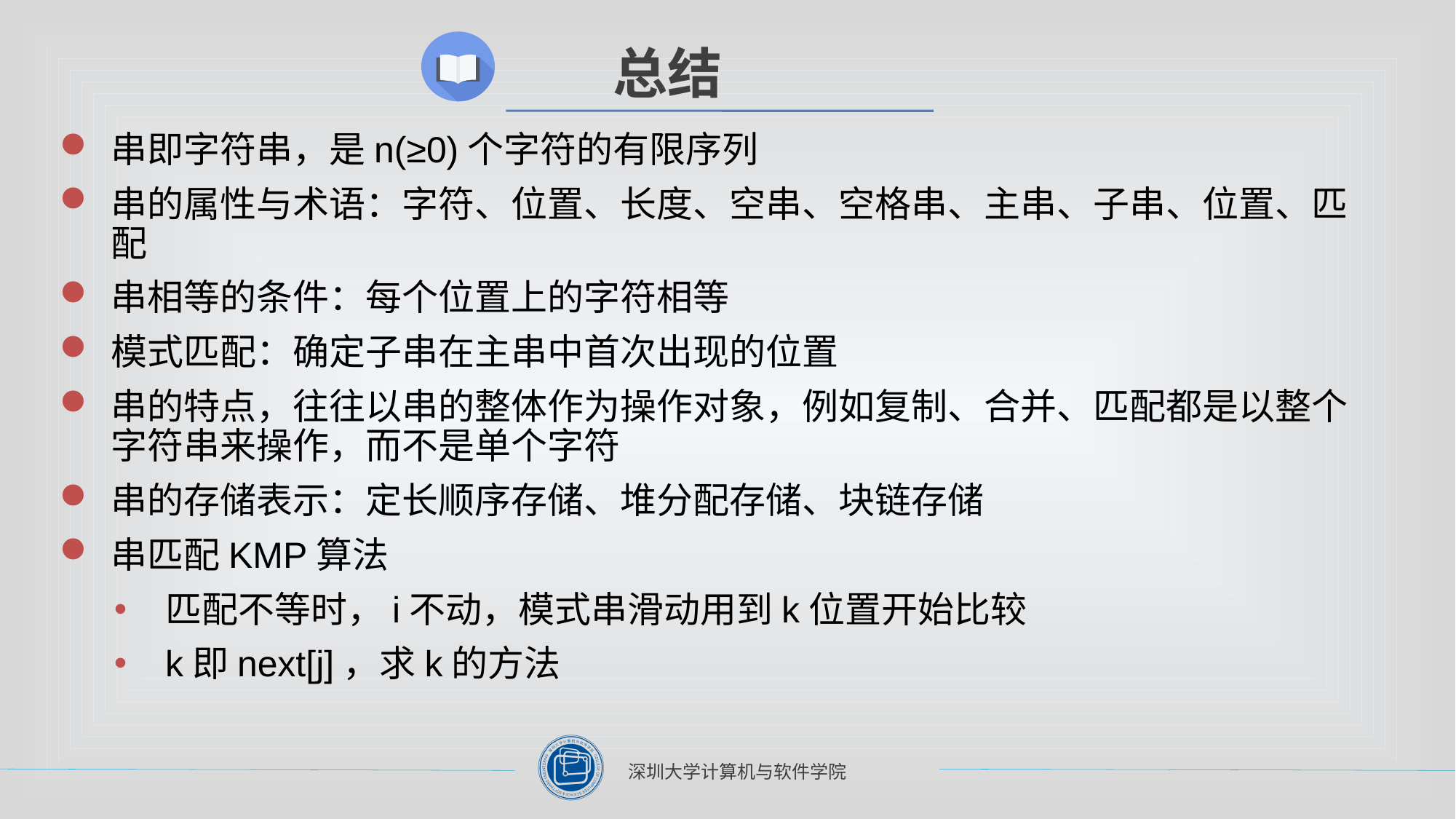

串即字符串，是n(≥0)个字符的有限序列
串的属性与术语：字符、位置、长度、空串、空格串、主串、子串、位置、匹配
串相等的条件：每个位置上的字符相等
模式匹配：确定子串在主串中首次出现的位置
串的特点，往往以串的整体作为操作对象，例如复制、合并、匹配都是以整个字符串来操作，而不是单个字符
串的存储表示：定长顺序存储、堆分配存储、块链存储
串匹配KMP算法
匹配不等时，i不动，模式串滑动用到k位置开始比较
k即next[j]，求k的方法

31